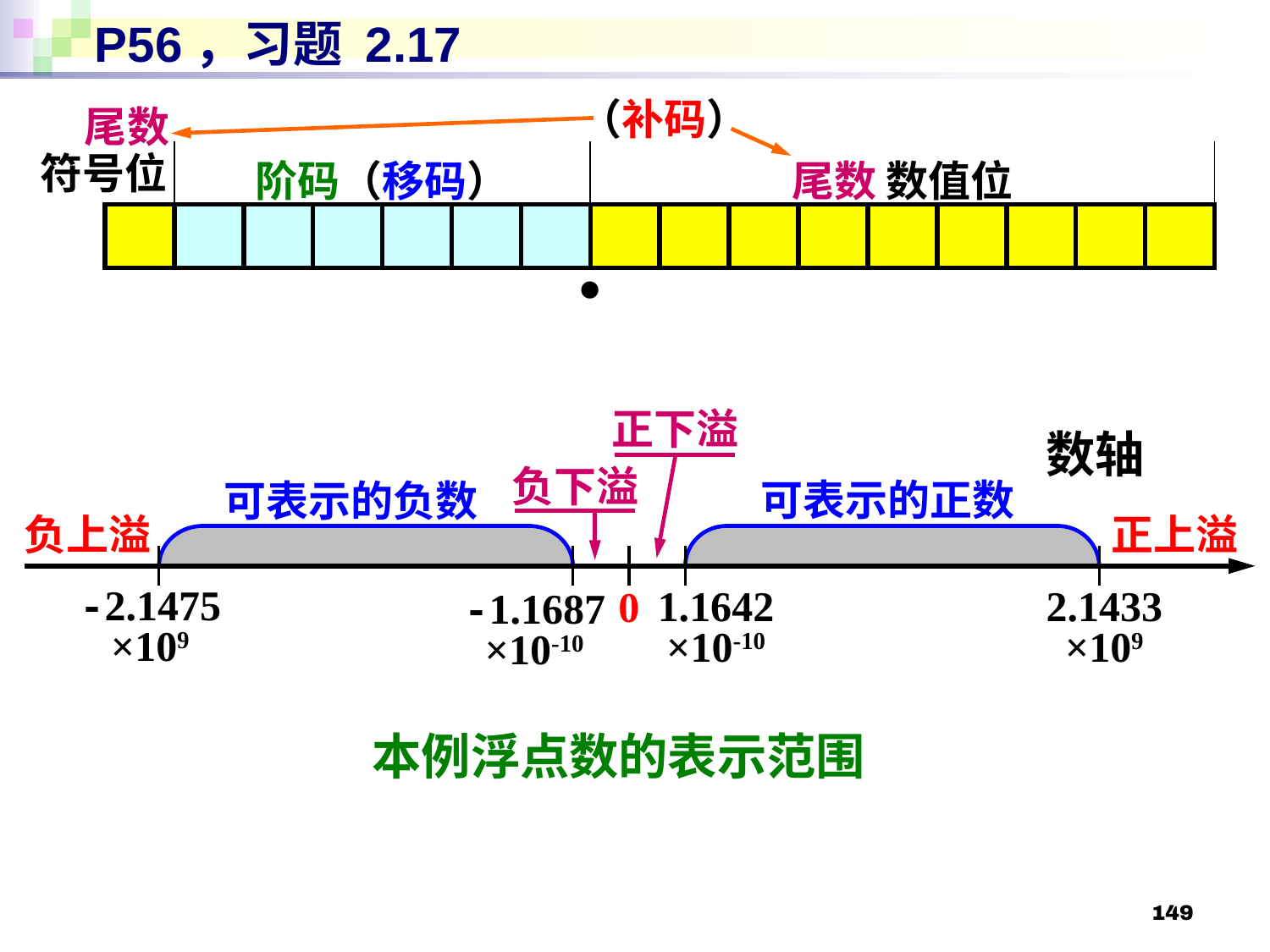

# P56，习题 2.17
（补码）
尾数
符号位
|  | 阶码（移码） |  |  |  |  |  | 尾数 数值位 |  |  |  |  |  |  |  |  |
| --- | --- | --- | --- | --- | --- | --- | --- | --- | --- | --- | --- | --- | --- | --- | --- |
|  |  |  |  |  |  |  |  |  |  |  |  |  |  |  |  |
.

正下溢
数轴
负下溢
可表示的正数
可表示的负数
负上溢
正上溢
0
-2.1475
×109
1.1642
×10-10
2.1433
×109
-1.1687
×10-10
本例浮点数的表示范围
149